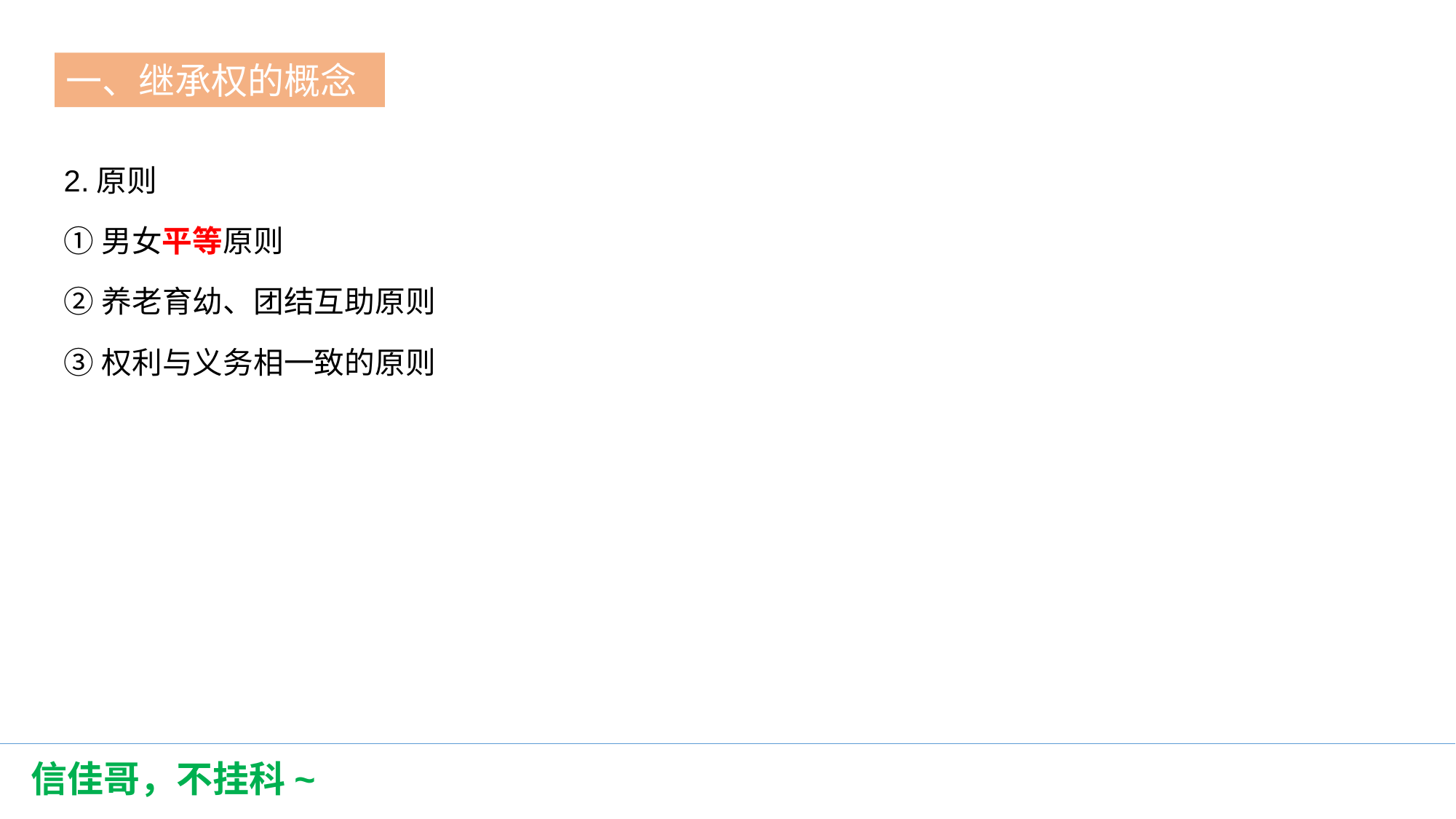

一、继承权的概念
第一节
2.原则
①男女平等原则
②养老育幼、团结互助原则
③权利与义务相一致的原则